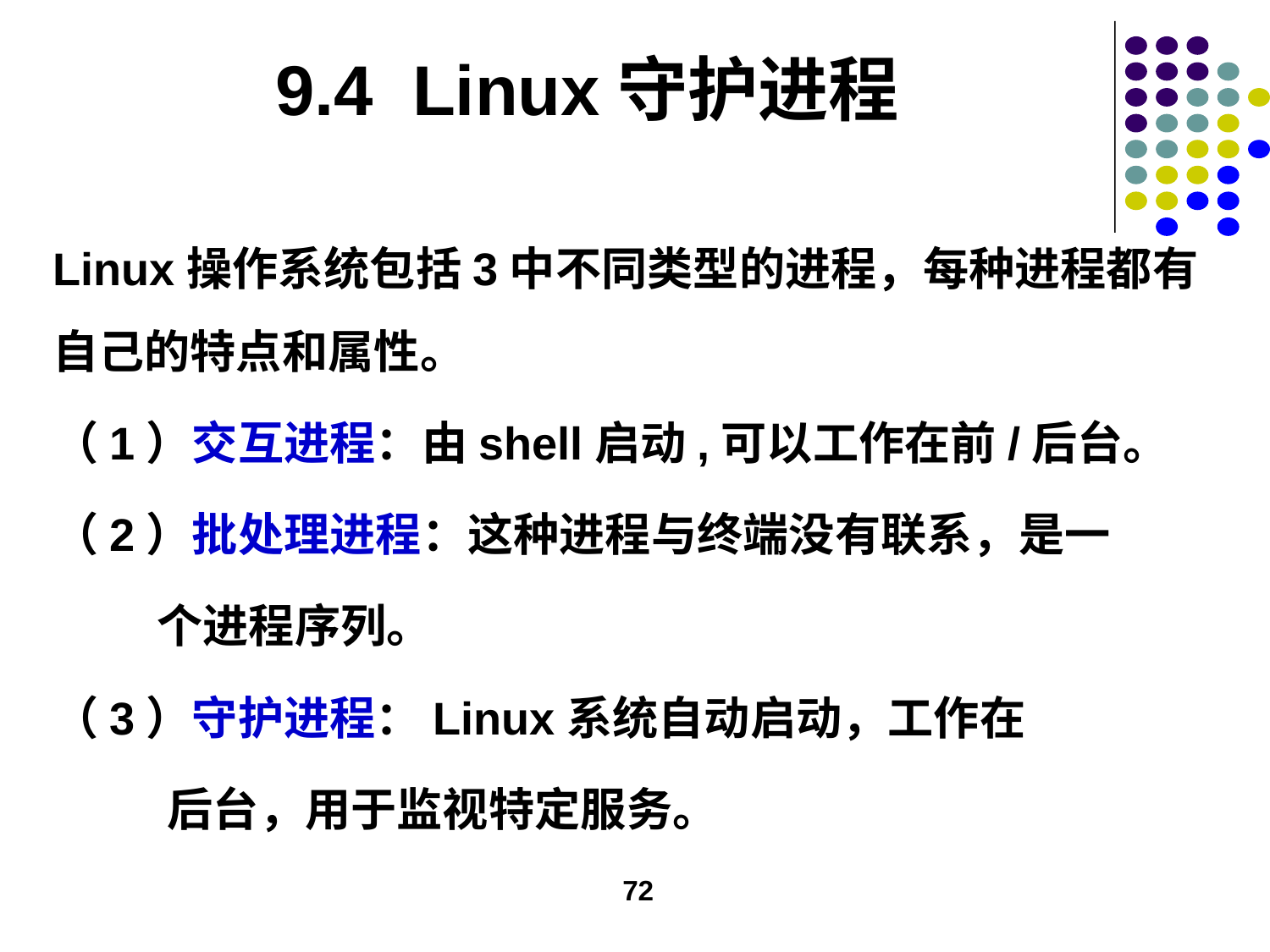

# 9.4  Linux守护进程
Linux操作系统包括3中不同类型的进程，每种进程都有自己的特点和属性。
（1）交互进程：由shell启动,可以工作在前/后台。
（2）批处理进程：这种进程与终端没有联系，是一
         个进程序列。
（3）守护进程：Linux系统自动启动，工作在
          后台，用于监视特定服务。
72